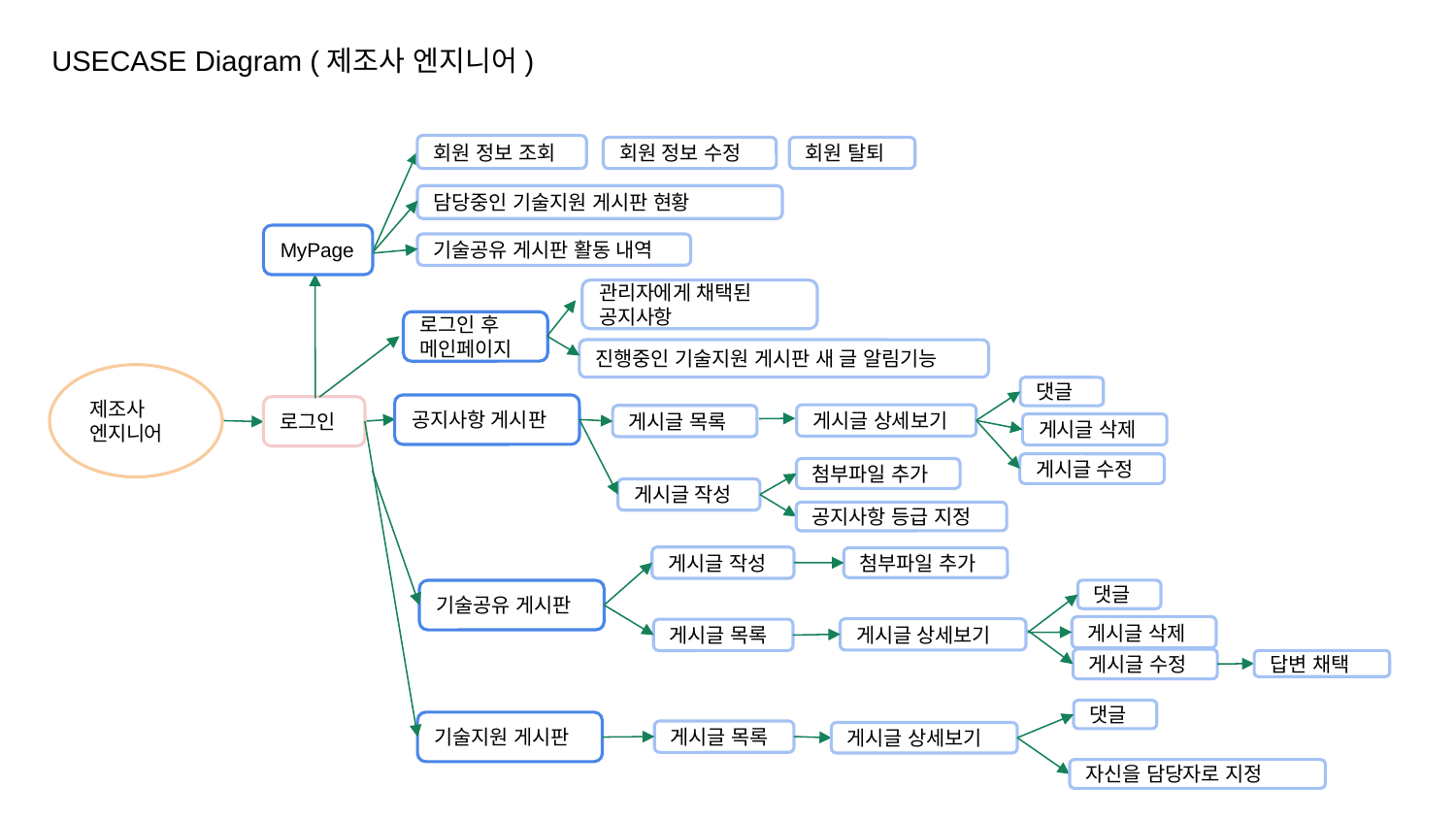

# USECASE Diagram (제조사 엔지니어)
회원 정보 조회
회원 정보 수정
회원 탈퇴
담당중인 기술지원 게시판 현황
MyPage
기술공유 게시판 활동 내역
관리자에게 채택된 공지사항
로그인 후 메인페이지
진행중인 기술지원 게시판 새 글 알림기능
제조사 엔지니어
댓글
공지사항 게시판
로그인
게시글 상세보기
게시글 목록
게시글 삭제
게시글 수정
첨부파일 추가
게시글 작성
공지사항 등급 지정
게시글 작성
첨부파일 추가
댓글
기술공유 게시판
게시글 삭제
게시글 상세보기
게시글 목록
게시글 수정
답변 채택
댓글
기술지원 게시판
게시글 목록
게시글 상세보기
자신을 담당자로 지정